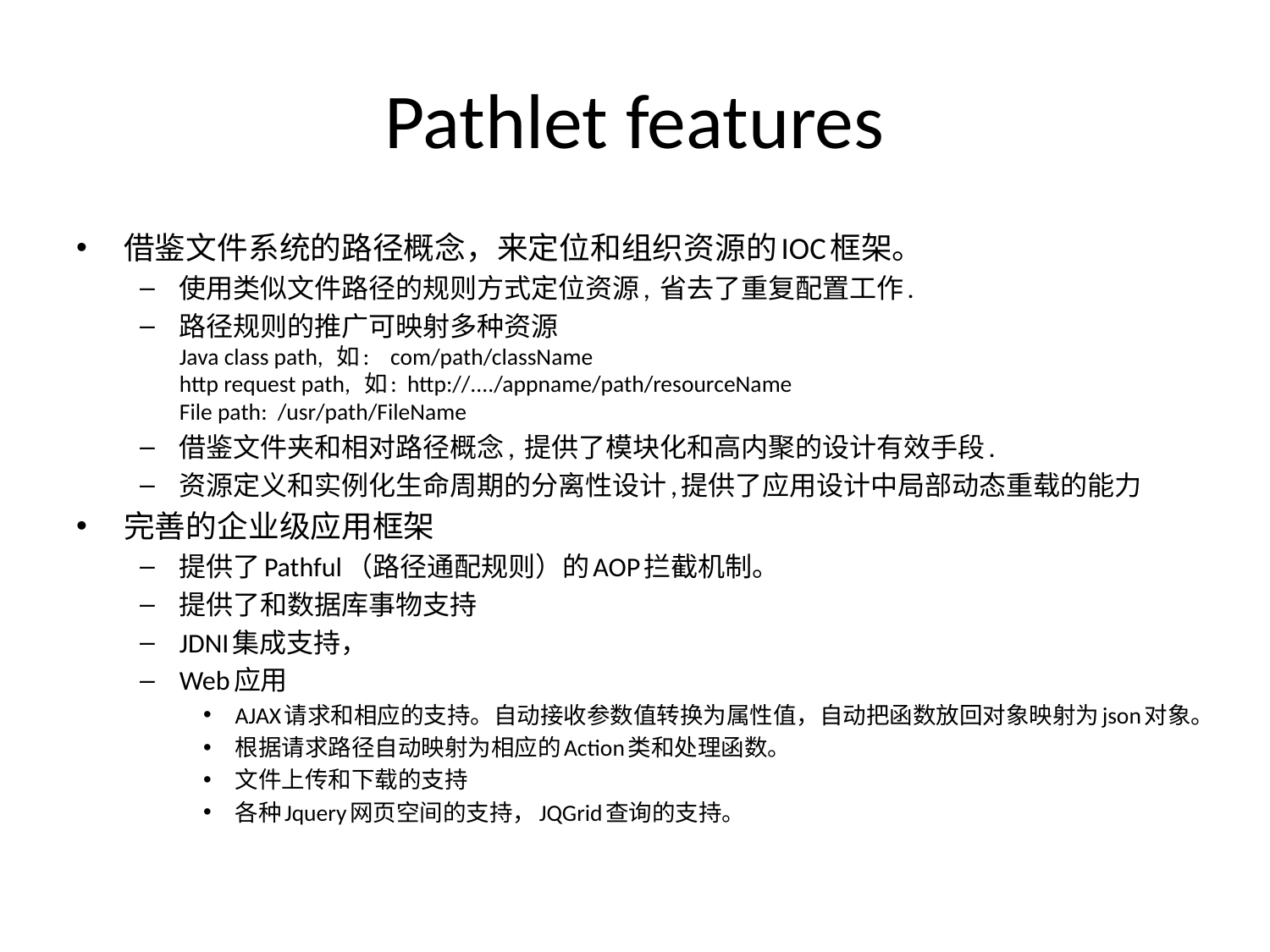

# Pathlet features
借鉴文件系统的路径概念，来定位和组织资源的IOC框架。
使用类似文件路径的规则方式定位资源, 省去了重复配置工作.
路径规则的推广可映射多种资源
Java class path,  如:    com/path/className
http request path,  如:  http://..../appname/path/resourceName
File path:  /usr/path/FileName
借鉴文件夹和相对路径概念, 提供了模块化和高内聚的设计有效手段.
资源定义和实例化生命周期的分离性设计,提供了应用设计中局部动态重载的能力
完善的企业级应用框架
提供了Pathful（路径通配规则）的AOP拦截机制。
提供了和数据库事物支持
JDNI集成支持，
Web应用
AJAX请求和相应的支持。自动接收参数值转换为属性值，自动把函数放回对象映射为json对象。
根据请求路径自动映射为相应的Action类和处理函数。
文件上传和下载的支持
各种Jquery网页空间的支持，JQGrid查询的支持。